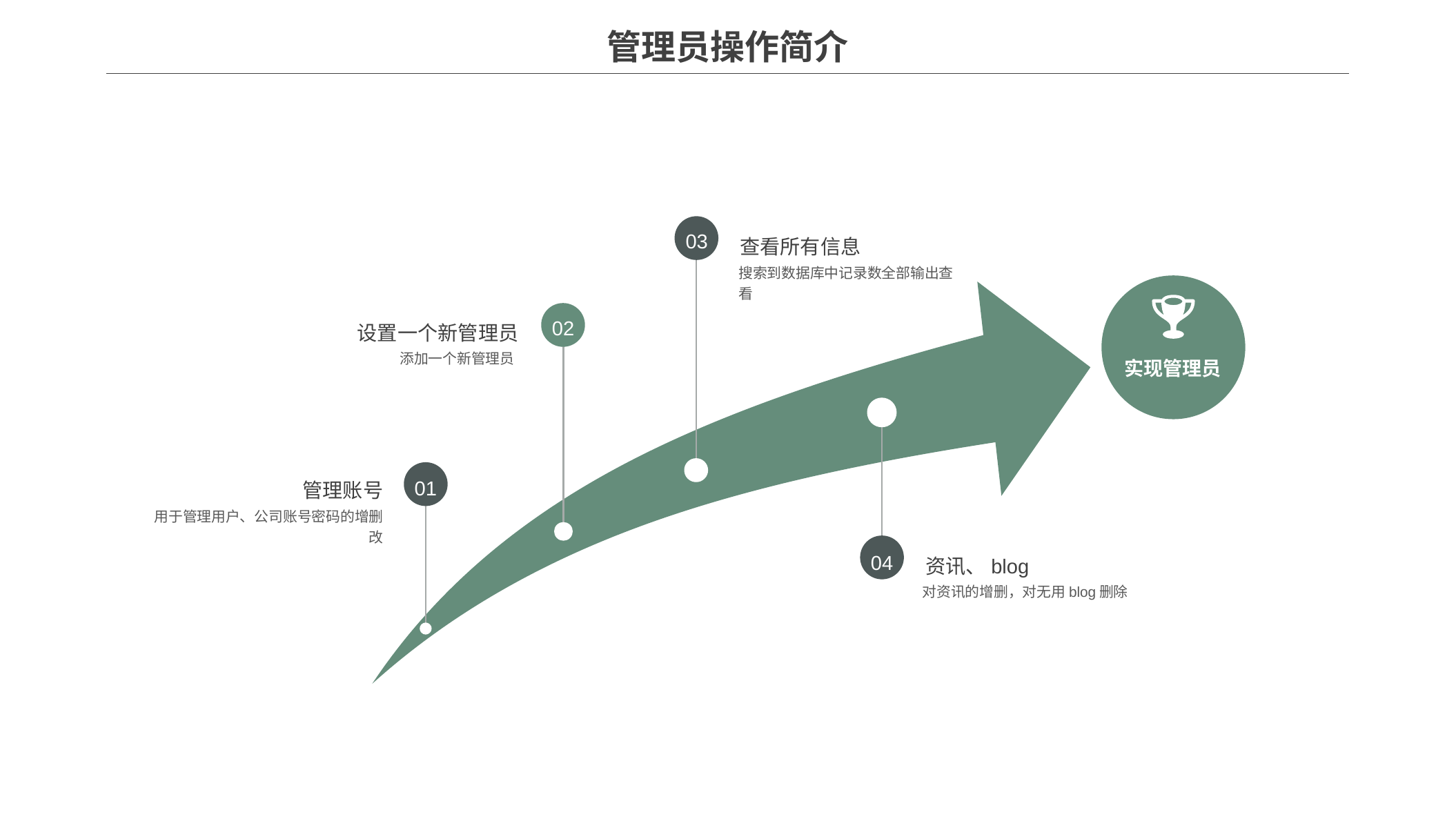

管理员操作简介

03
查看所有信息

搜索到数据库中记录数全部输出查看

02
设置一个新管理员

实现管理员
添加一个新管理员

01
管理账号

用于管理用户、公司账号密码的增删改

04
资讯、blog
对资讯的增删，对无用blog删除